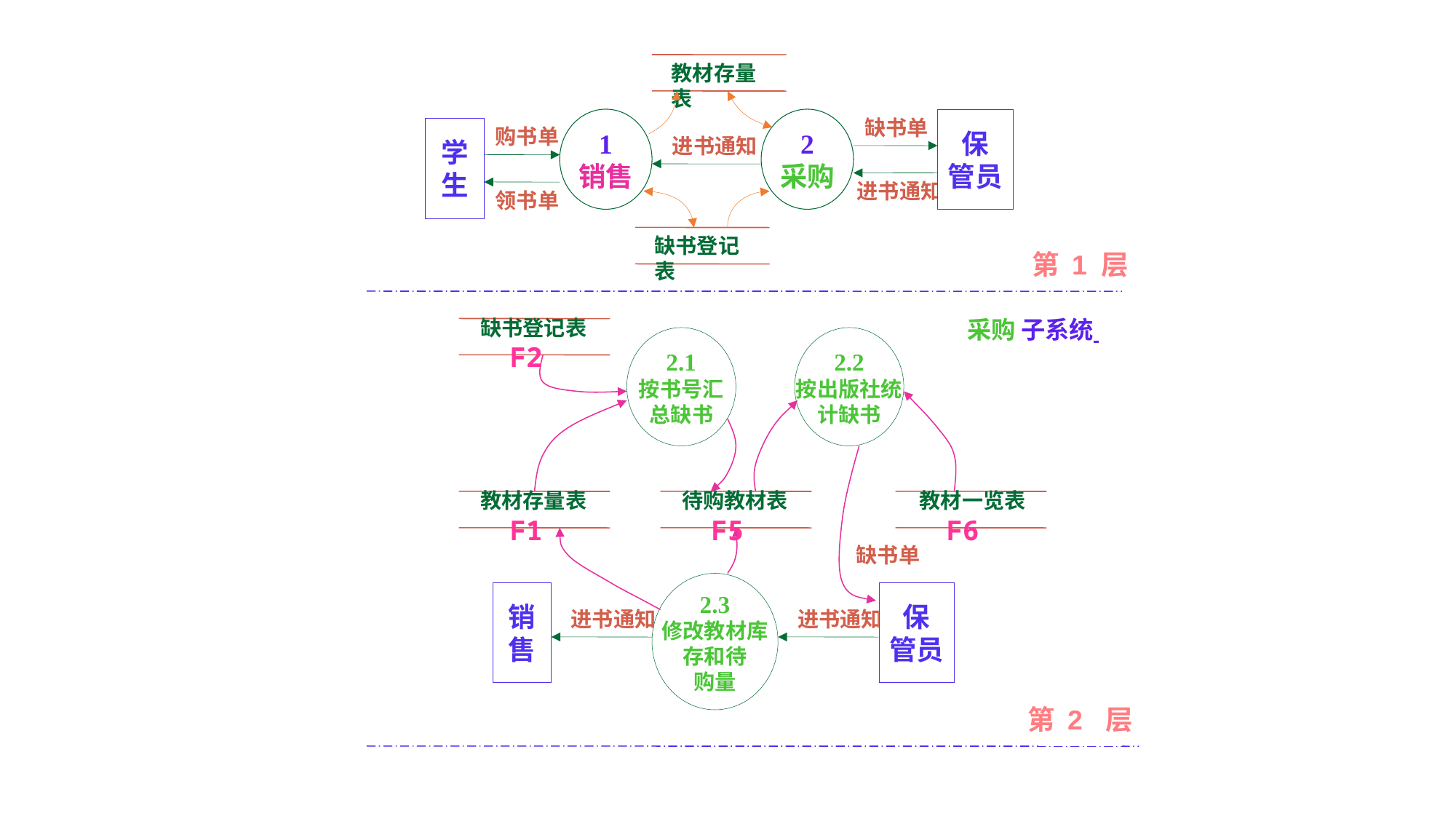

教材存量表

1
销售
2
采购
缺书单

保
管员
学
生
购书单

进书通知

进书通知

领书单

缺书登记表

第 1 层

  缺书登记表 F2

采购 子系统
2.1
按书号汇
总缺书
2.2
按出版社统
计缺书

  教材存量表 F1

  待购教材表 F5

   教材一览表 F6

缺书单
2.3
修改教材库
存和待
购量
销
售
保
管员
进书通知

进书通知

第 2 层